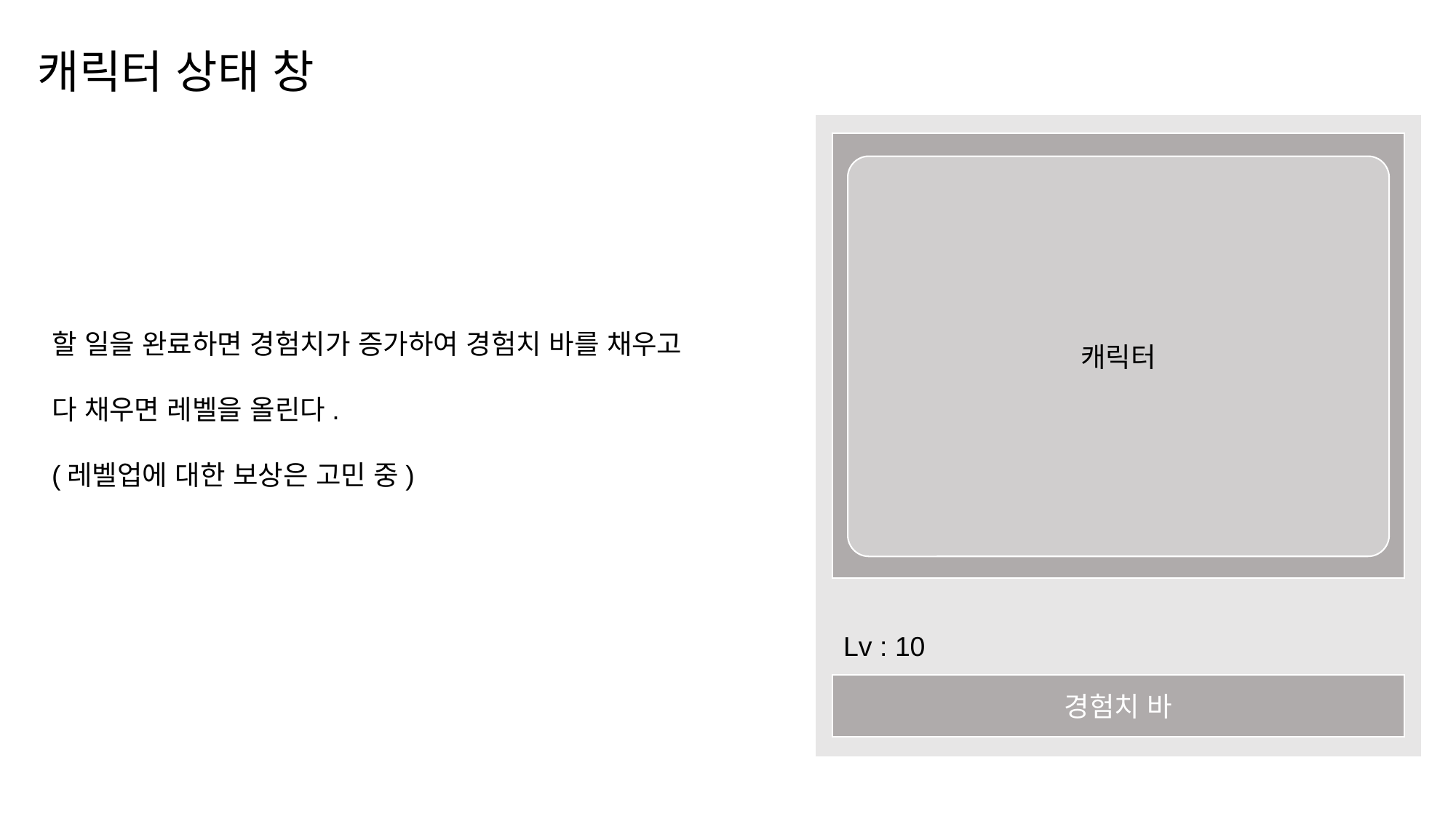

캐릭터 상태 창

캐릭터
할 일을 완료하면 경험치가 증가하여 경험치 바를 채우고

다 채우면 레벨을 올린다.

(레벨업에 대한 보상은 고민 중)
Lv : 10
경험치 바